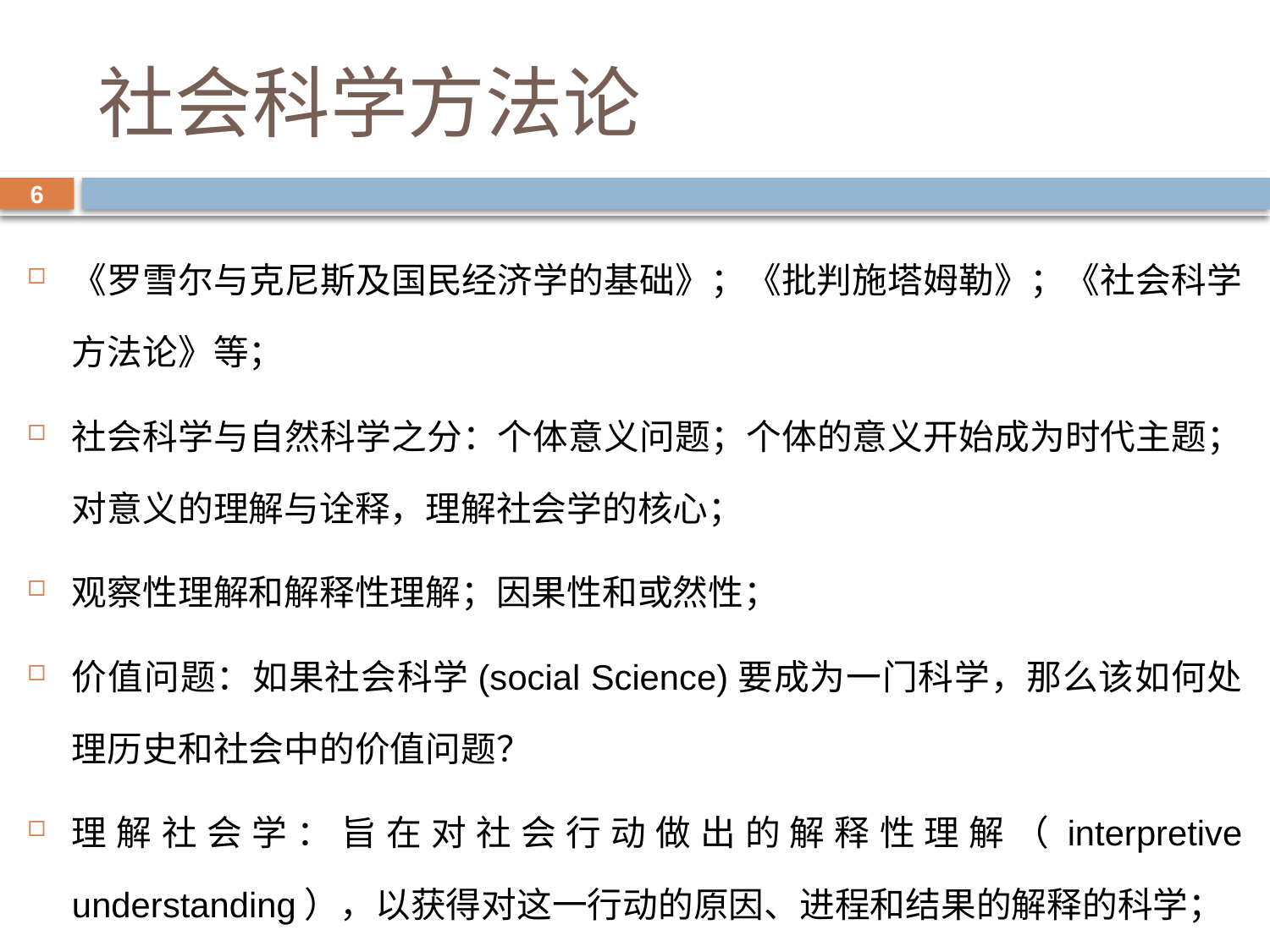

# 社会科学方法论
6
《罗雪尔与克尼斯及国民经济学的基础》；《批判施塔姆勒》；《社会科学方法论》等；
社会科学与自然科学之分：个体意义问题；个体的意义开始成为时代主题；对意义的理解与诠释，理解社会学的核心；
观察性理解和解释性理解；因果性和或然性；
价值问题：如果社会科学(social Science)要成为一门科学，那么该如何处理历史和社会中的价值问题？
理解社会学：旨在对社会行动做出的解释性理解（interpretive understanding），以获得对这一行动的原因、进程和结果的解释的科学；